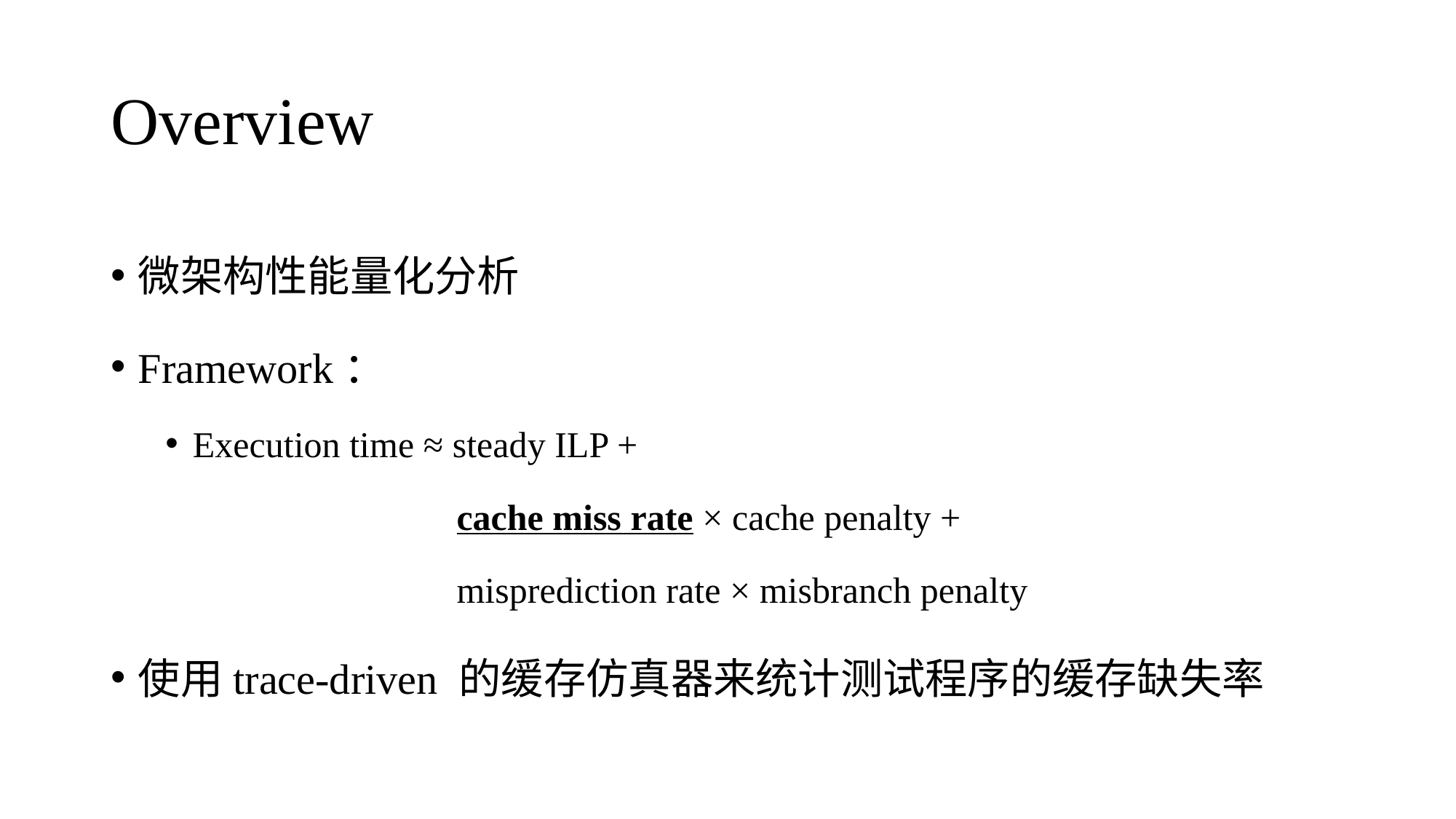

# Overview
微架构性能量化分析
Framework：
Execution time ≈ steady ILP +
                                cache miss rate × cache penalty +
                                misprediction rate × misbranch penalty
使用trace-driven 的缓存仿真器来统计测试程序的缓存缺失率